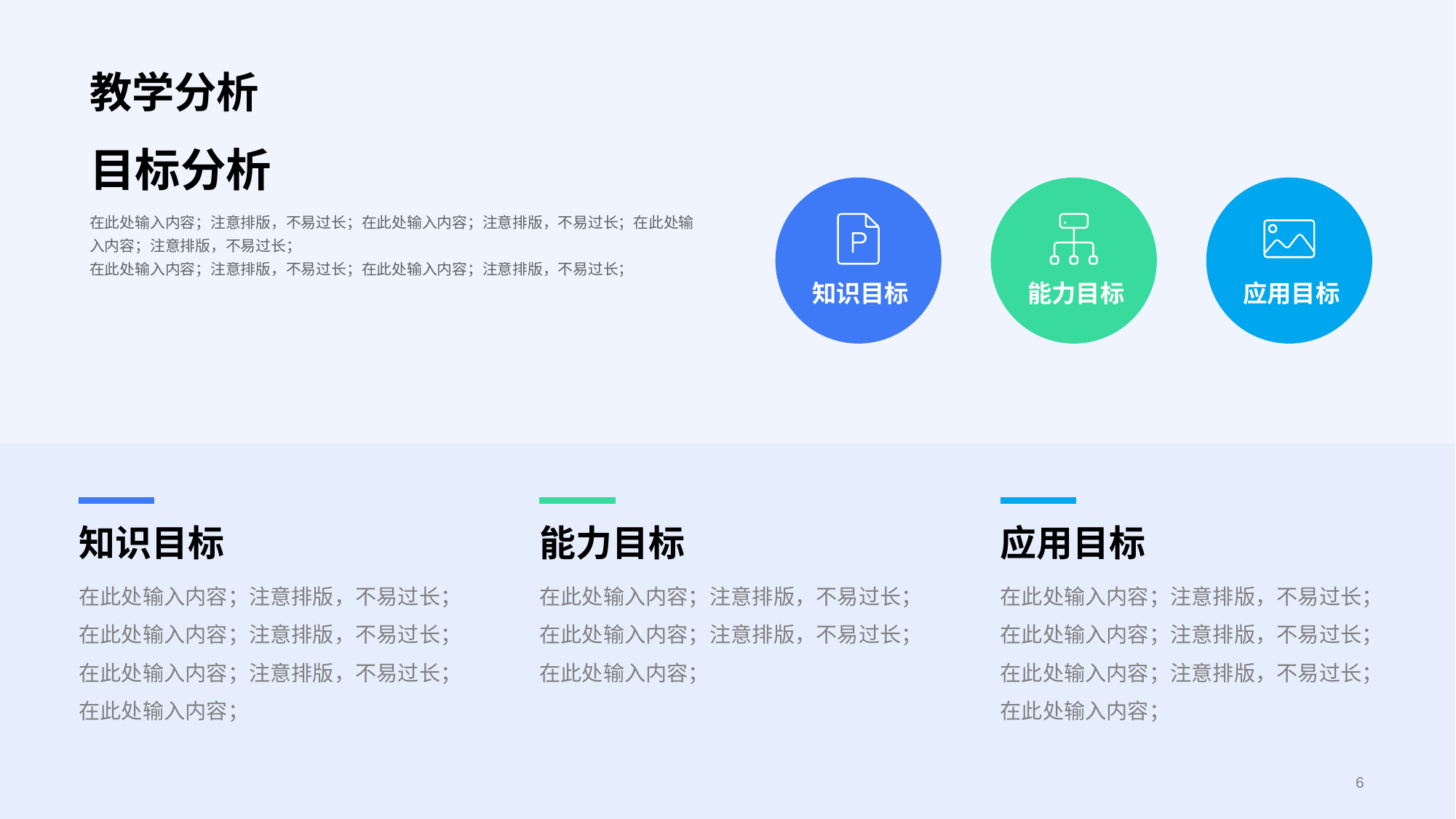

# 教学分析
目标分析

在此处输入内容；注意排版，不易过长；在此处输入内容；注意排版，不易过长；在此处输入内容；注意排版，不易过长；
在此处输入内容；注意排版，不易过长；在此处输入内容；注意排版，不易过长；

知识目标
能力目标
应用目标

知识目标
能力目标
应用目标
在此处输入内容；注意排版，不易过长；在此处输入内容；注意排版，不易过长；在此处输入内容；注意排版，不易过长；
在此处输入内容；
在此处输入内容；注意排版，不易过长；在此处输入内容；注意排版，不易过长；在此处输入内容；
在此处输入内容；注意排版，不易过长；在此处输入内容；注意排版，不易过长；在此处输入内容；注意排版，不易过长；
在此处输入内容；
6